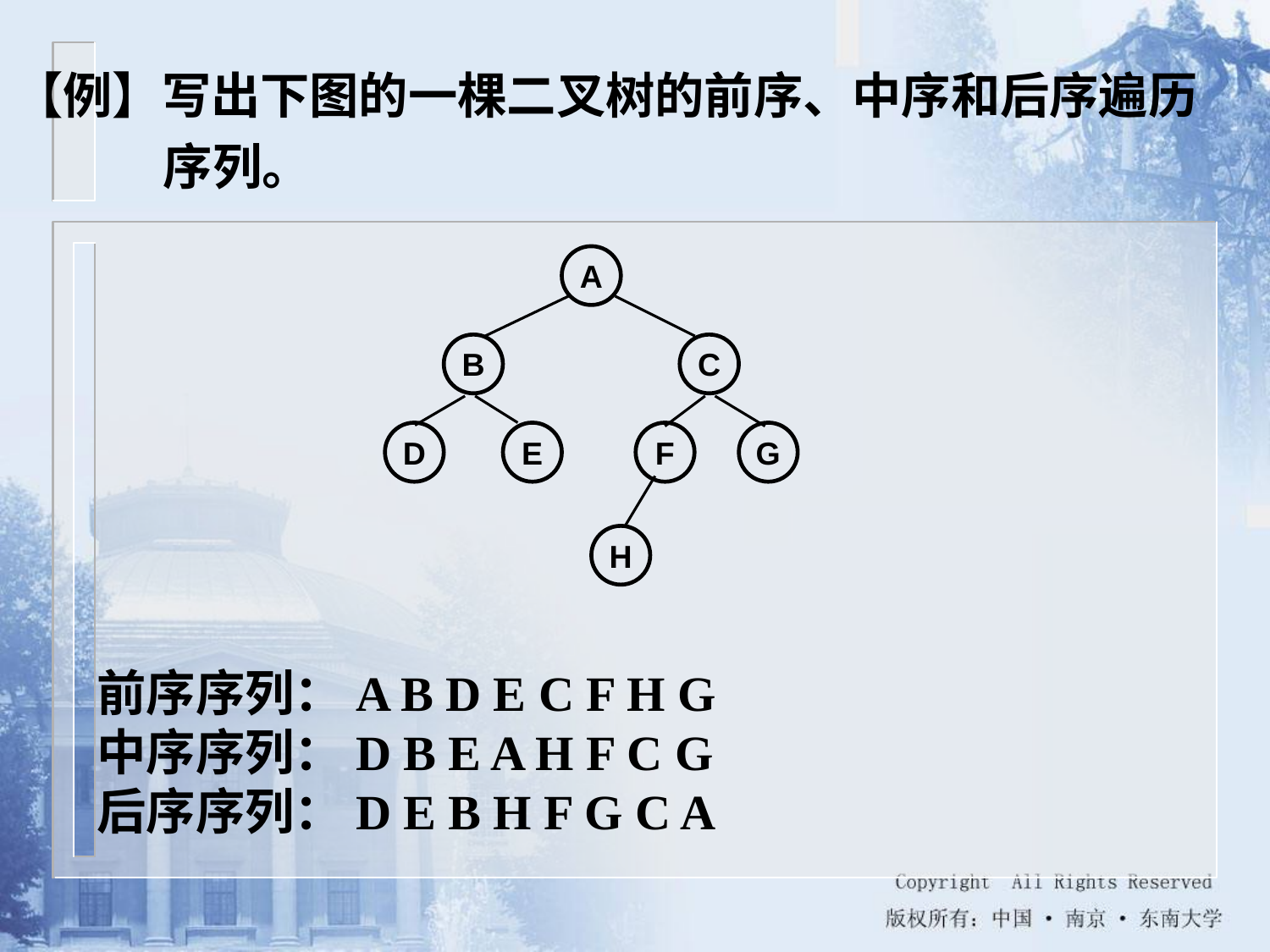

【例】写出下图的一棵二叉树的前序、中序和后序遍历序列。
A

B
C

D
E
F
G

H
前序序列：A B D E C F H G
中序序列：D B E A H F C G
后序序列：D E B H F G C A